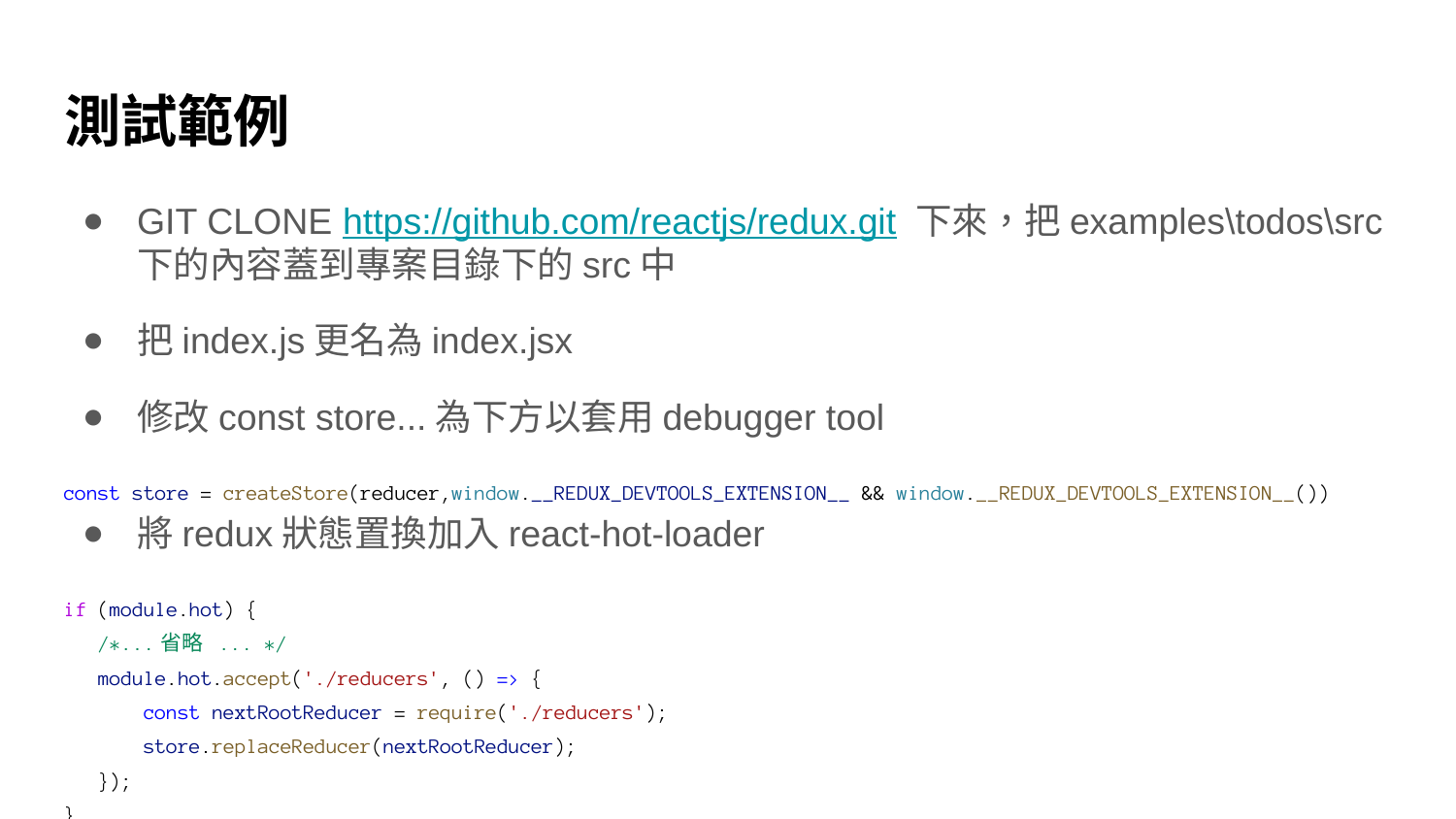

# 測試範例
GIT CLONE https://github.com/reactjs/redux.git 下來，把examples\todos\src下的內容蓋到專案目錄下的src中
把index.js更名為index.jsx
修改const store...為下方以套用debugger tool
const store = createStore(reducer,window.__REDUX_DEVTOOLS_EXTENSION__ && window.__REDUX_DEVTOOLS_EXTENSION__())
將redux狀態置換加入react-hot-loader
if (module.hot) {
   /*...省略 ... */
   module.hot.accept('./reducers', () => {
       const nextRootReducer = require('./reducers');
       store.replaceReducer(nextRootReducer);
   });
}